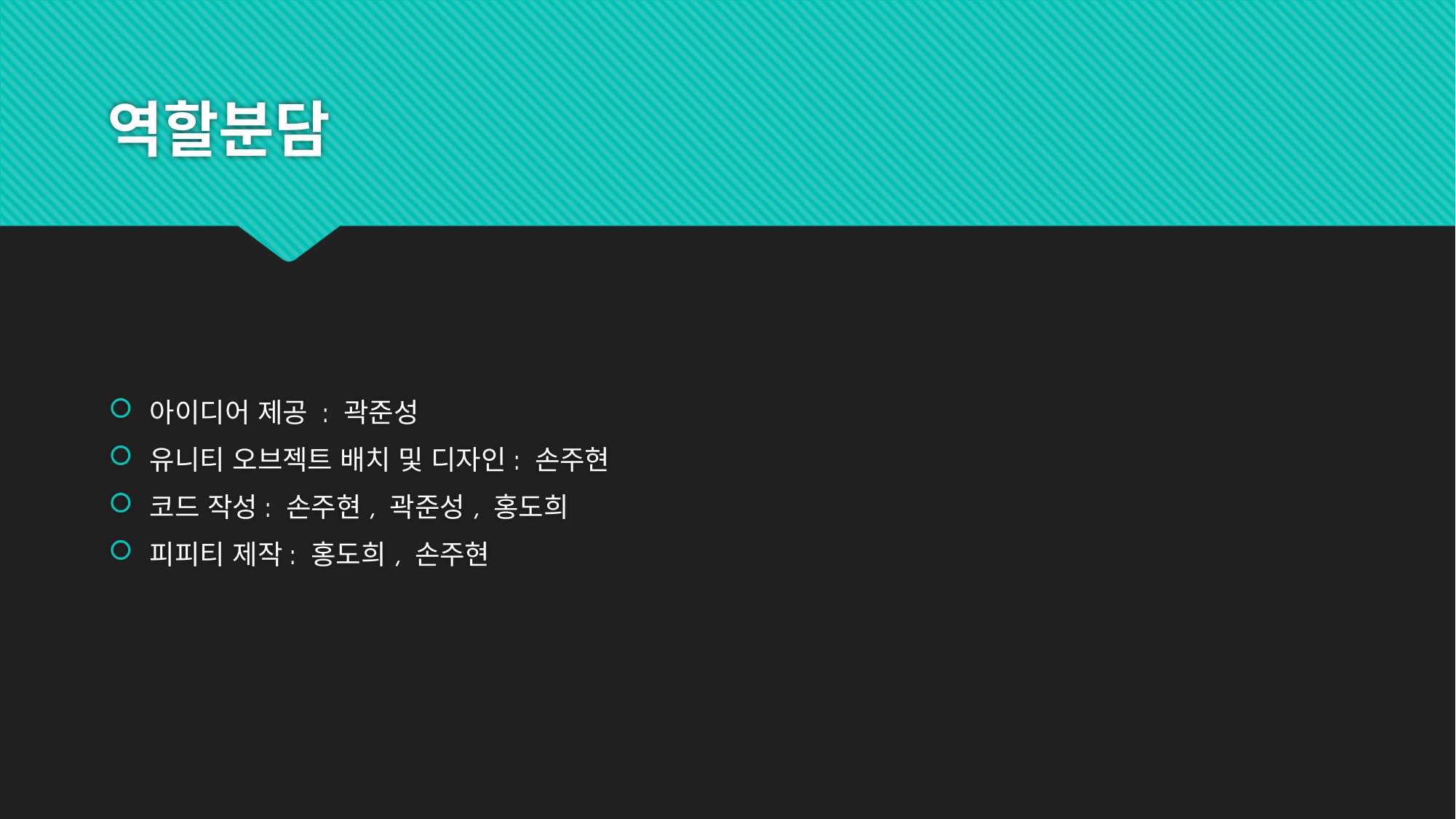

# 역할분담
아이디어 제공 : 곽준성
유니티 오브젝트 배치 및 디자인: 손주현
코드 작성: 손주현, 곽준성, 홍도희
피피티 제작: 홍도희, 손주현